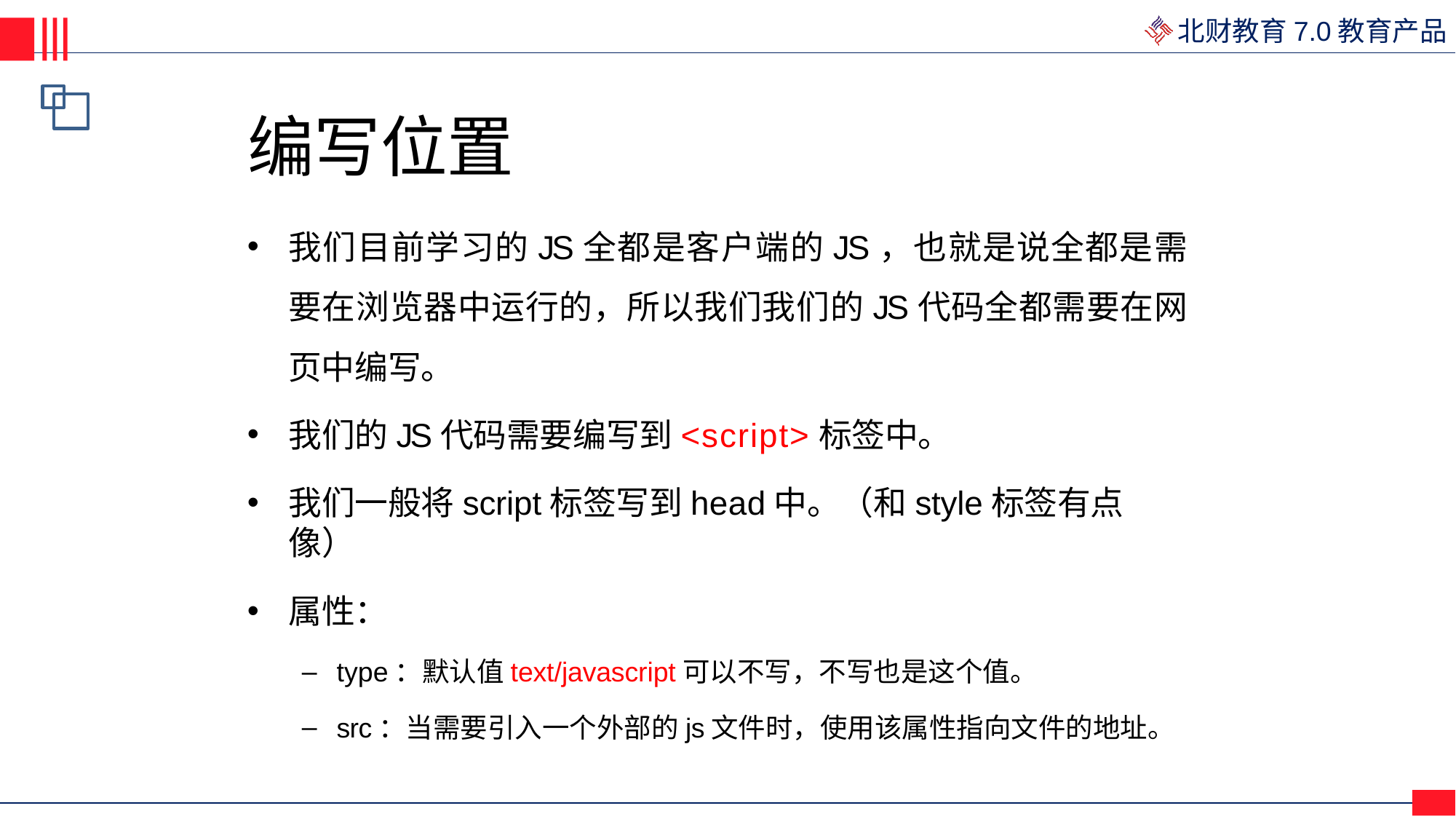

# 编写位置
我们目前学习的JS全都是客户端的JS，也就是说全都是需要在浏览器中运行的，所以我们我们的JS代码全都需要在网页中编写。
我们的JS代码需要编写到<script>标签中。
我们一般将script标签写到head中。（和style标签有点像）
属性：
type：默认值text/javascript可以不写，不写也是这个值。
src：当需要引入一个外部的js文件时，使用该属性指向文件的地址。